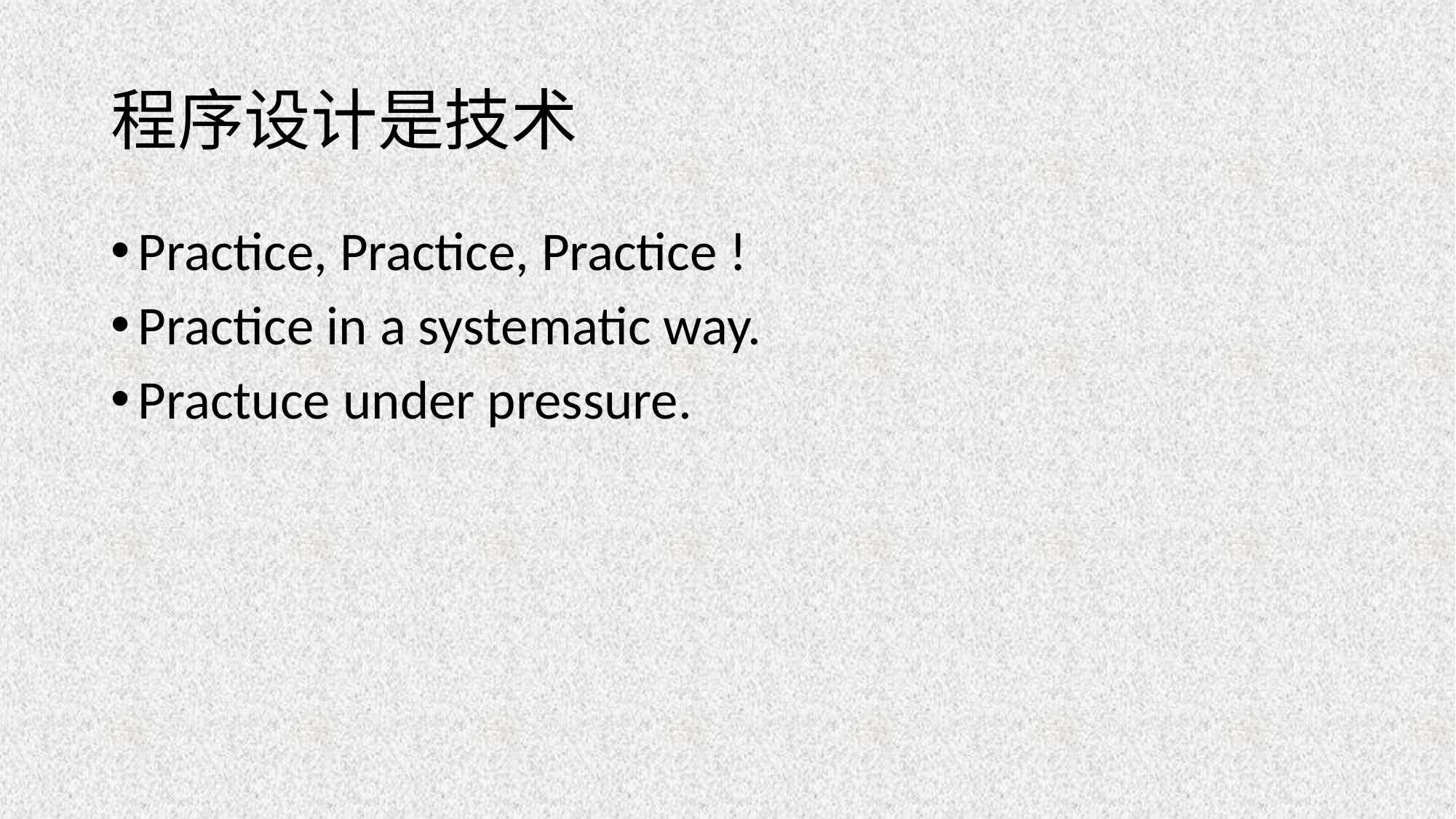

# 程序设计是技术
Practice, Practice, Practice !
Practice in a systematic way.
Practuce under pressure.